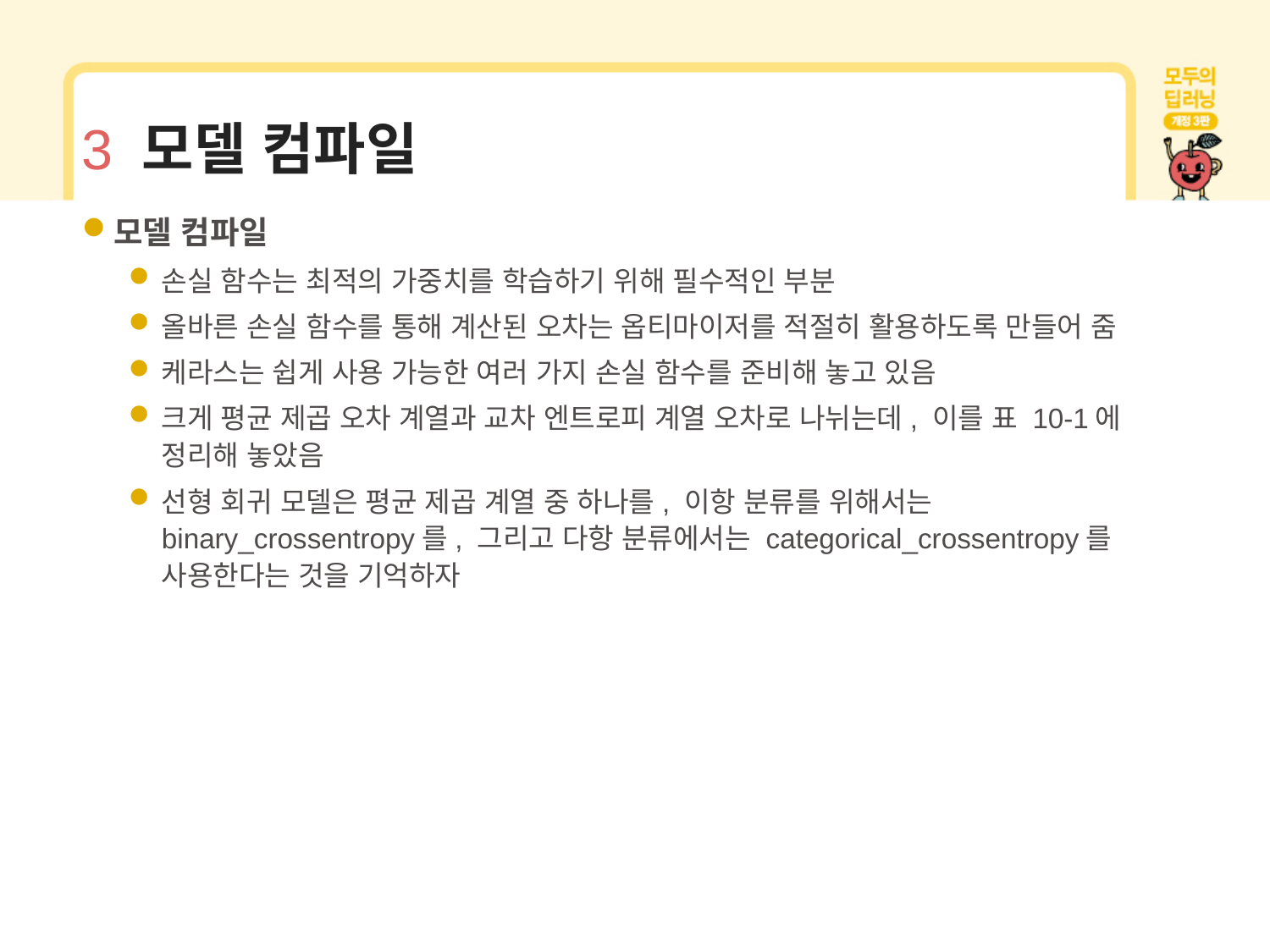

# 3 모델 컴파일
모델 컴파일
손실 함수는 최적의 가중치를 학습하기 위해 필수적인 부분
올바른 손실 함수를 통해 계산된 오차는 옵티마이저를 적절히 활용하도록 만들어 줌
케라스는 쉽게 사용 가능한 여러 가지 손실 함수를 준비해 놓고 있음
크게 평균 제곱 오차 계열과 교차 엔트로피 계열 오차로 나뉘는데, 이를 표 10-1에 정리해 놓았음
선형 회귀 모델은 평균 제곱 계열 중 하나를, 이항 분류를 위해서는 binary_crossentropy를, 그리고 다항 분류에서는 categorical_crossentropy를 사용한다는 것을 기억하자